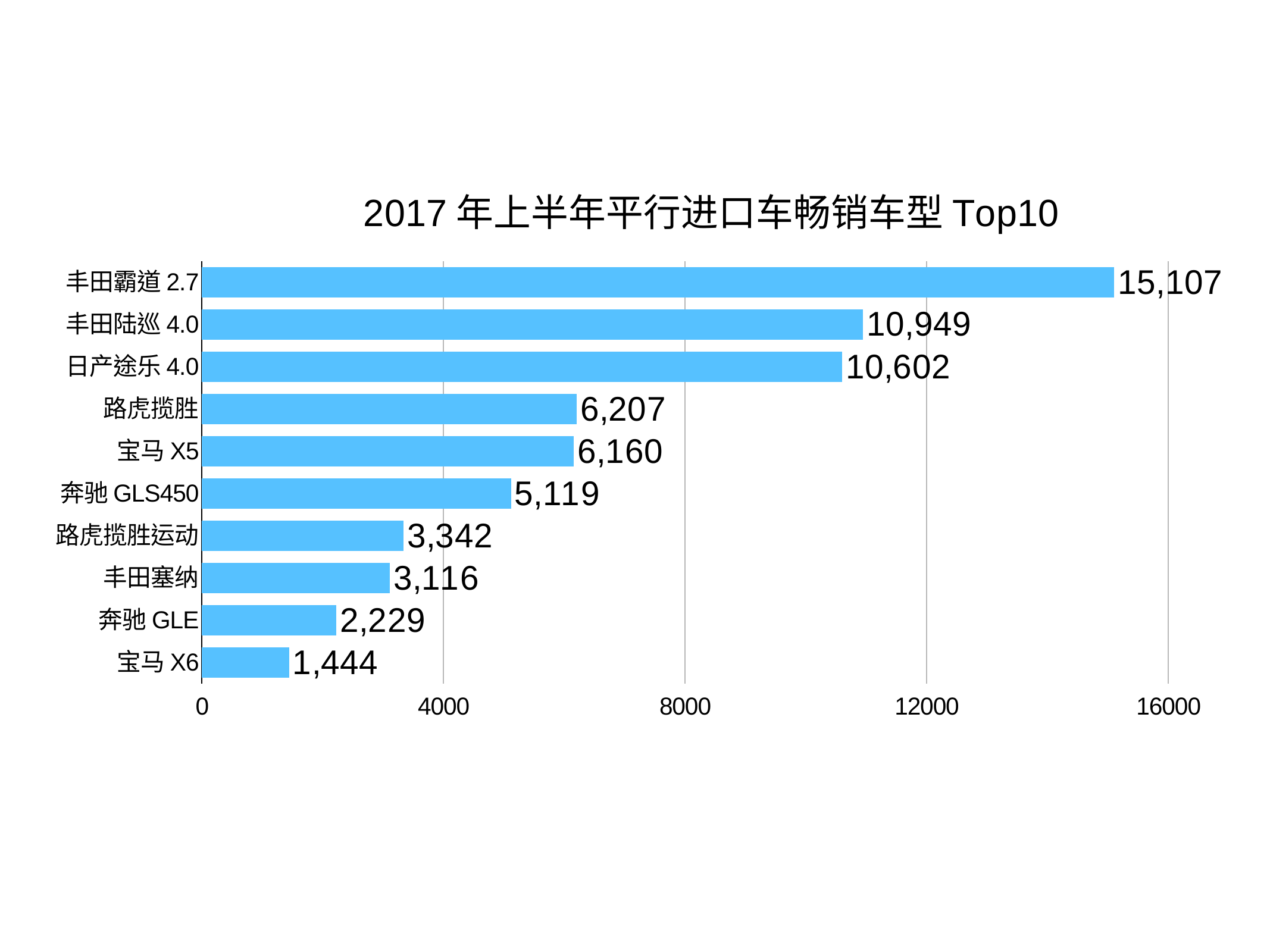

### Chart: 2017年上半年平行进口车畅销车型Top10

| Category | 区域 1 |
|---|---|
| 丰田霸道2.7 | 15107.0 |
| 丰田陆巡4.0 | 10949.0 |
| 日产途乐4.0 | 10602.0 |
| 路虎揽胜 | 6207.0 |
| 宝马X5 | 6160.0 |
| 奔驰GLS450 | 5119.0 |
| 路虎揽胜运动 | 3342.0 |
| 丰田塞纳 | 3116.0 |
| 奔驰GLE | 2229.0 |
| 宝马X6 | 1444.0 |